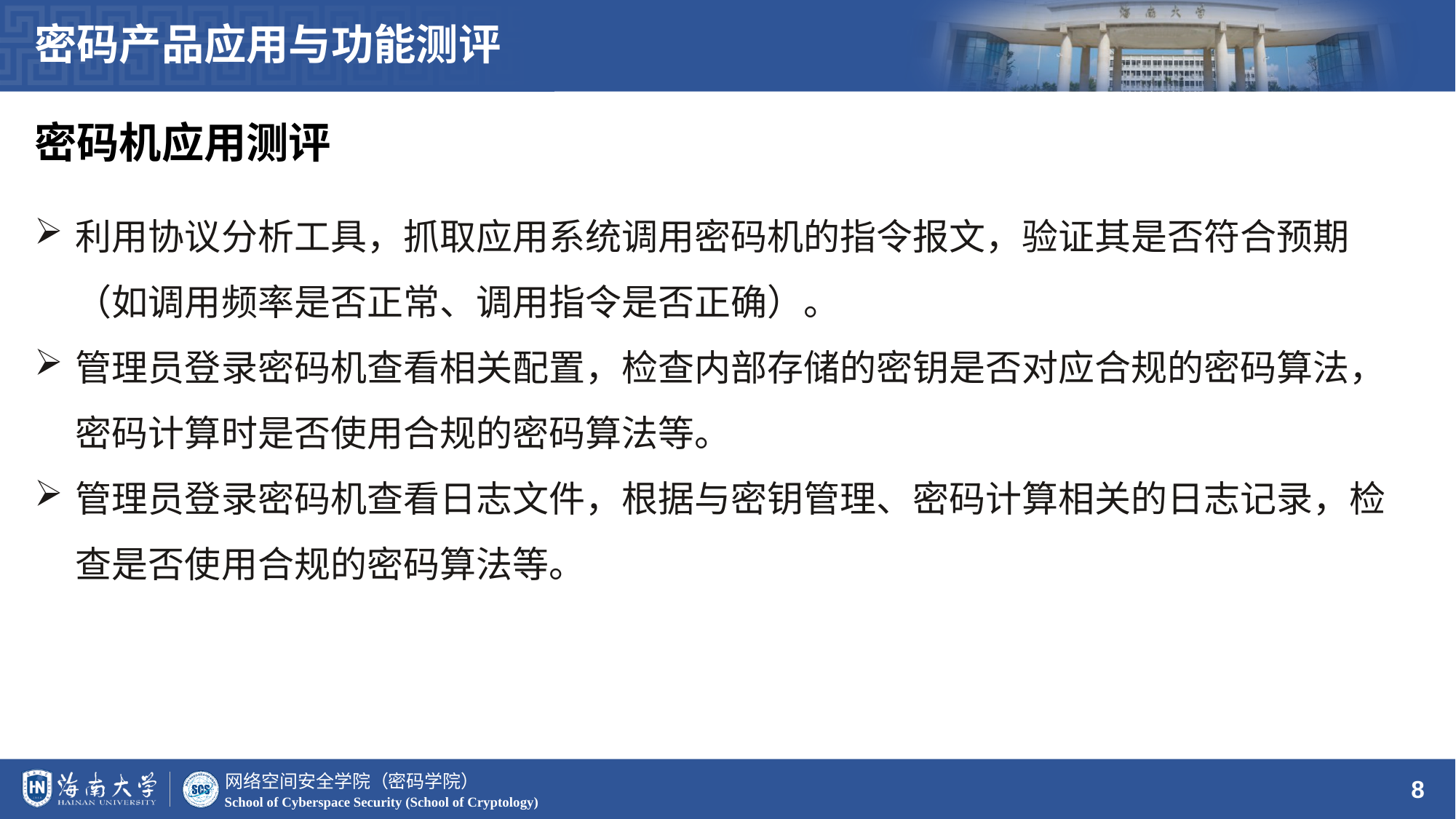

密码产品应用与功能测评
密码机应用测评
利用协议分析工具，抓取应用系统调用密码机的指令报文，验证其是否符合预期（如调用频率是否正常、调用指令是否正确）。
管理员登录密码机查看相关配置，检查内部存储的密钥是否对应合规的密码算法，密码计算时是否使用合规的密码算法等。
管理员登录密码机查看日志文件，根据与密钥管理、密码计算相关的日志记录，检查是否使用合规的密码算法等。

8